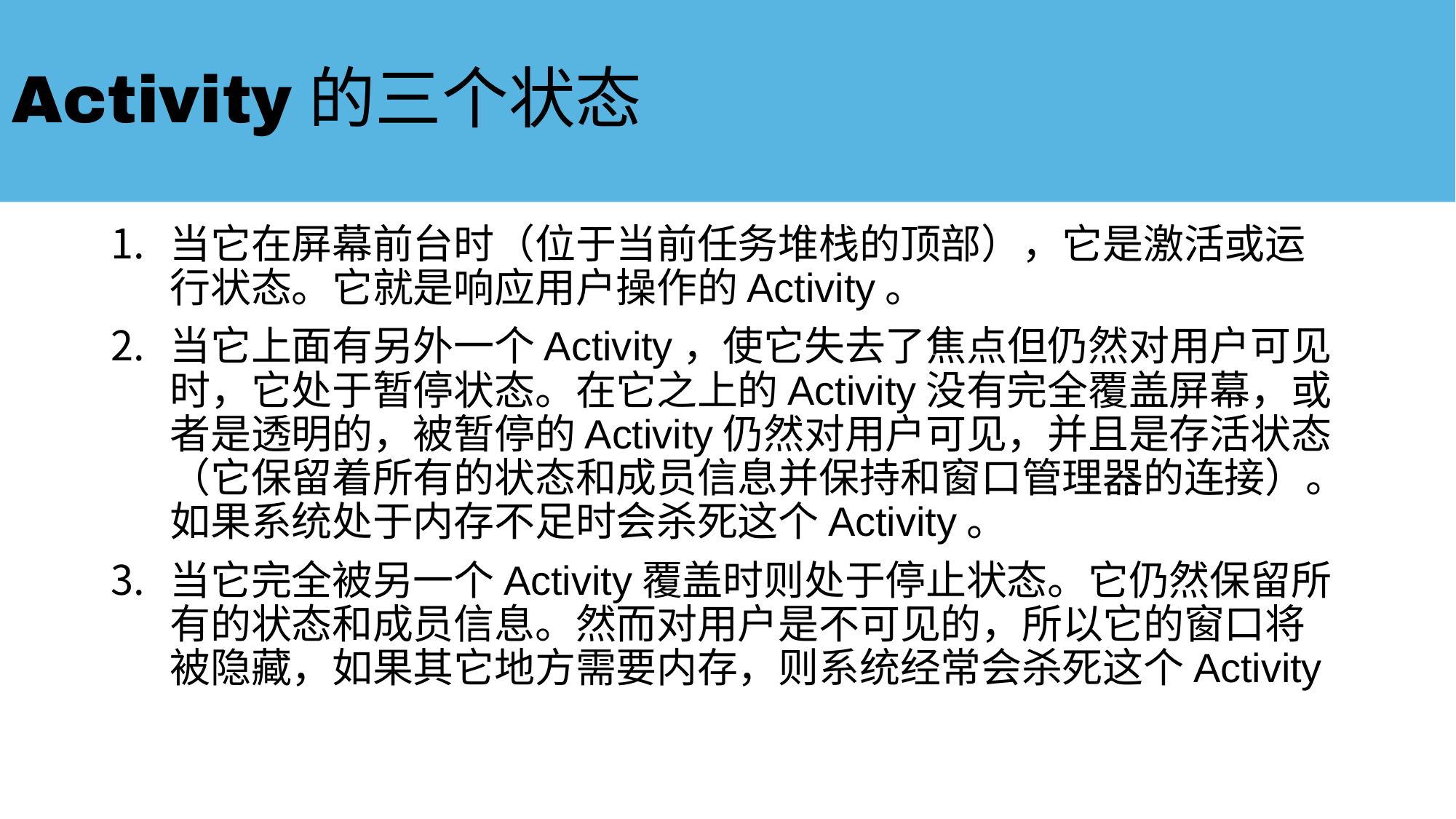

# Activity的三个状态
当它在屏幕前台时（位于当前任务堆栈的顶部），它是激活或运行状态。它就是响应用户操作的Activity。
当它上面有另外一个Activity，使它失去了焦点但仍然对用户可见时，它处于暂停状态。在它之上的Activity没有完全覆盖屏幕，或者是透明的，被暂停的Activity仍然对用户可见，并且是存活状态（它保留着所有的状态和成员信息并保持和窗口管理器的连接）。如果系统处于内存不足时会杀死这个Activity。
当它完全被另一个Activity覆盖时则处于停止状态。它仍然保留所有的状态和成员信息。然而对用户是不可见的，所以它的窗口将被隐藏，如果其它地方需要内存，则系统经常会杀死这个Activity